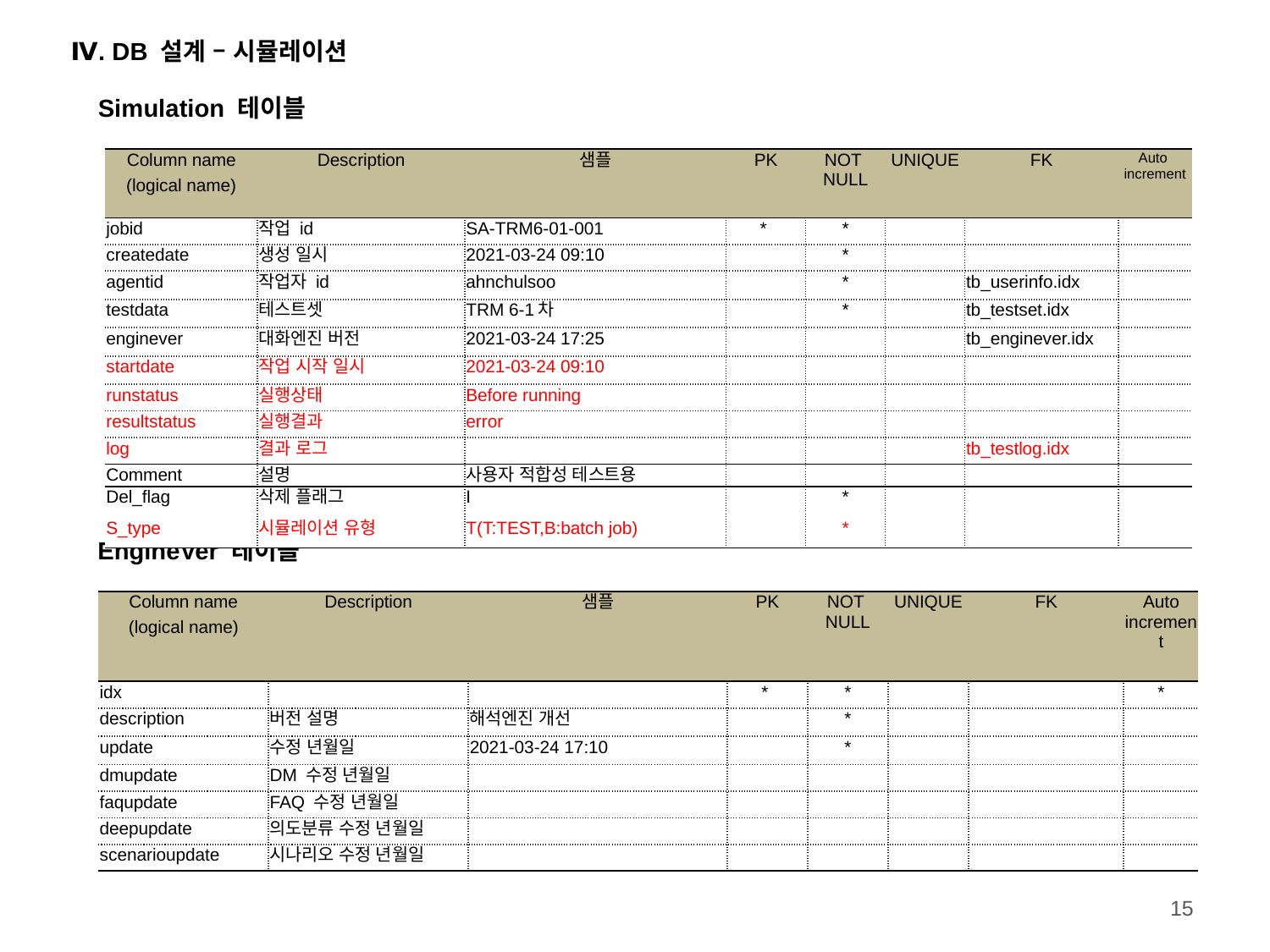

Ⅳ. DB 설계 – 시뮬레이션
Simulation 테이블
| Column name | Description | 샘플 | PK | NOT NULL | UNIQUE | FK | Auto increment |
| --- | --- | --- | --- | --- | --- | --- | --- |
| (logical name) |  |  |  |  |  |  |  |
| jobid | 작업 id | SA-TRM6-01-001 | \* | \* |  |  |  |
| createdate | 생성 일시 | 2021-03-24 09:10 |  | \* |  |  |  |
| agentid | 작업자 id | ahnchulsoo |  | \* |  | tb\_userinfo.idx |  |
| testdata | 테스트셋 | TRM 6-1차 |  | \* |  | tb\_testset.idx |  |
| enginever | 대화엔진 버전 | 2021-03-24 17:25 |  |  |  | tb\_enginever.idx |  |
| startdate | 작업 시작 일시 | 2021-03-24 09:10 |  |  |  |  |  |
| runstatus | 실행상태 | Before running |  |  |  |  |  |
| resultstatus | 실행결과 | error |  |  |  |  |  |
| log | 결과 로그 |  |  |  |  | tb\_testlog.idx |  |
| Comment | 설명 | 사용자 적합성 테스트용 |  |  |  |  |  |
| Del\_flag | 삭제 플래그 | I |  | \* |  |  |  |
| S\_type | 시뮬레이션 유형 | T(T:TEST,B:batch job) |  | \* |  |  |  |
EngineVer 테이블
| Column name | Description | 샘플 | PK | NOT NULL | UNIQUE | FK | Auto increment |
| --- | --- | --- | --- | --- | --- | --- | --- |
| (logical name) |  |  |  |  |  |  |  |
| idx |  |  | \* | \* |  |  | \* |
| description | 버전 설명 | 해석엔진 개선 |  | \* |  |  |  |
| update | 수정 년월일 | 2021-03-24 17:10 |  | \* |  |  |  |
| dmupdate | DM 수정 년월일 |  |  |  |  |  |  |
| faqupdate | FAQ 수정 년월일 |  |  |  |  |  |  |
| deepupdate | 의도분류 수정 년월일 |  |  |  |  |  |  |
| scenarioupdate | 시나리오 수정 년월일 |  |  |  |  |  |  |
15